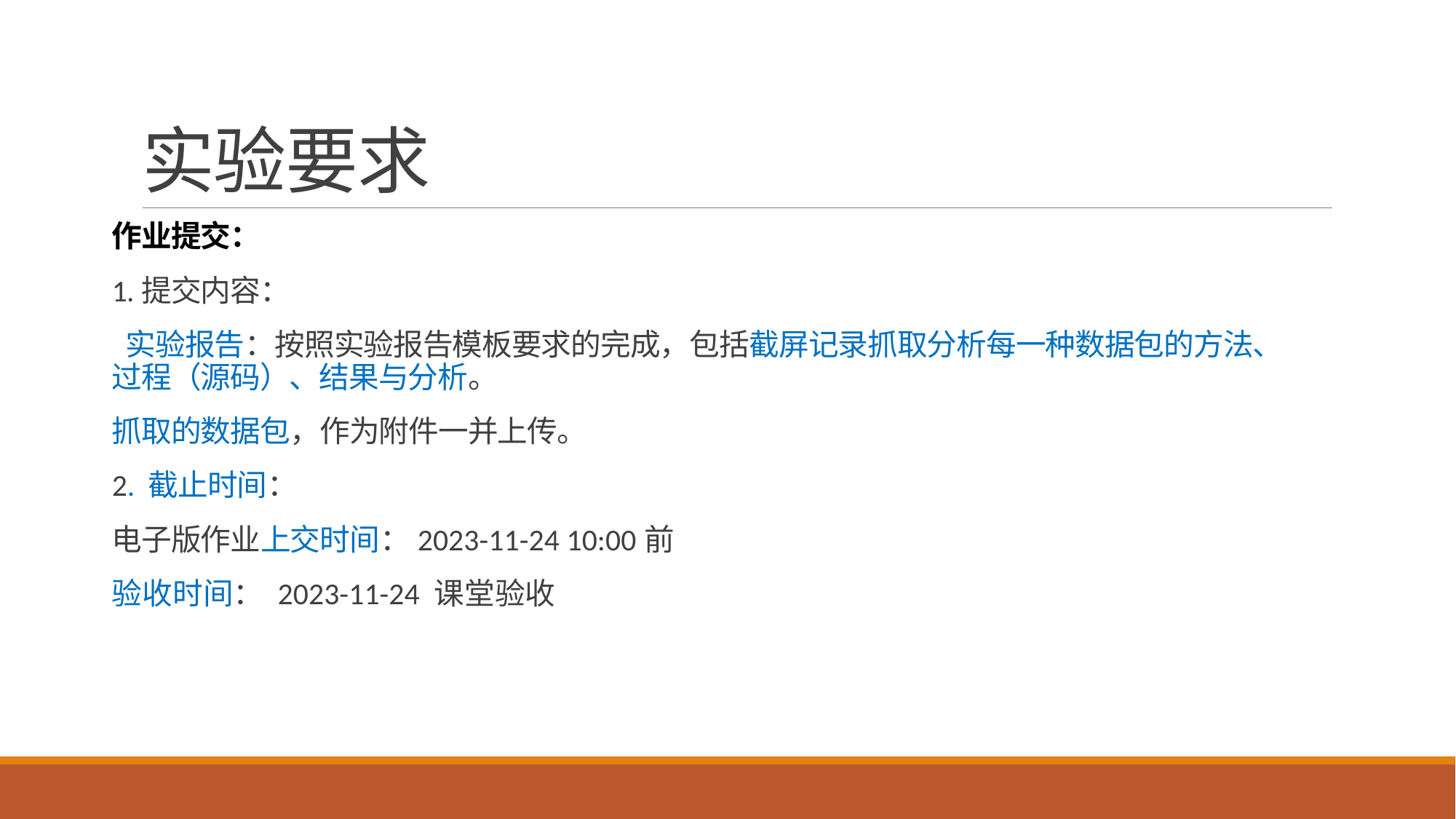

# 实验要求
作业提交：
1.提交内容：
 实验报告：按照实验报告模板要求的完成，包括截屏记录抓取分析每一种数据包的方法、过程（源码）、结果与分析。
抓取的数据包，作为附件一并上传。
2. 截止时间：
电子版作业上交时间：2023-11-24 10:00前
验收时间： 2023-11-24 课堂验收